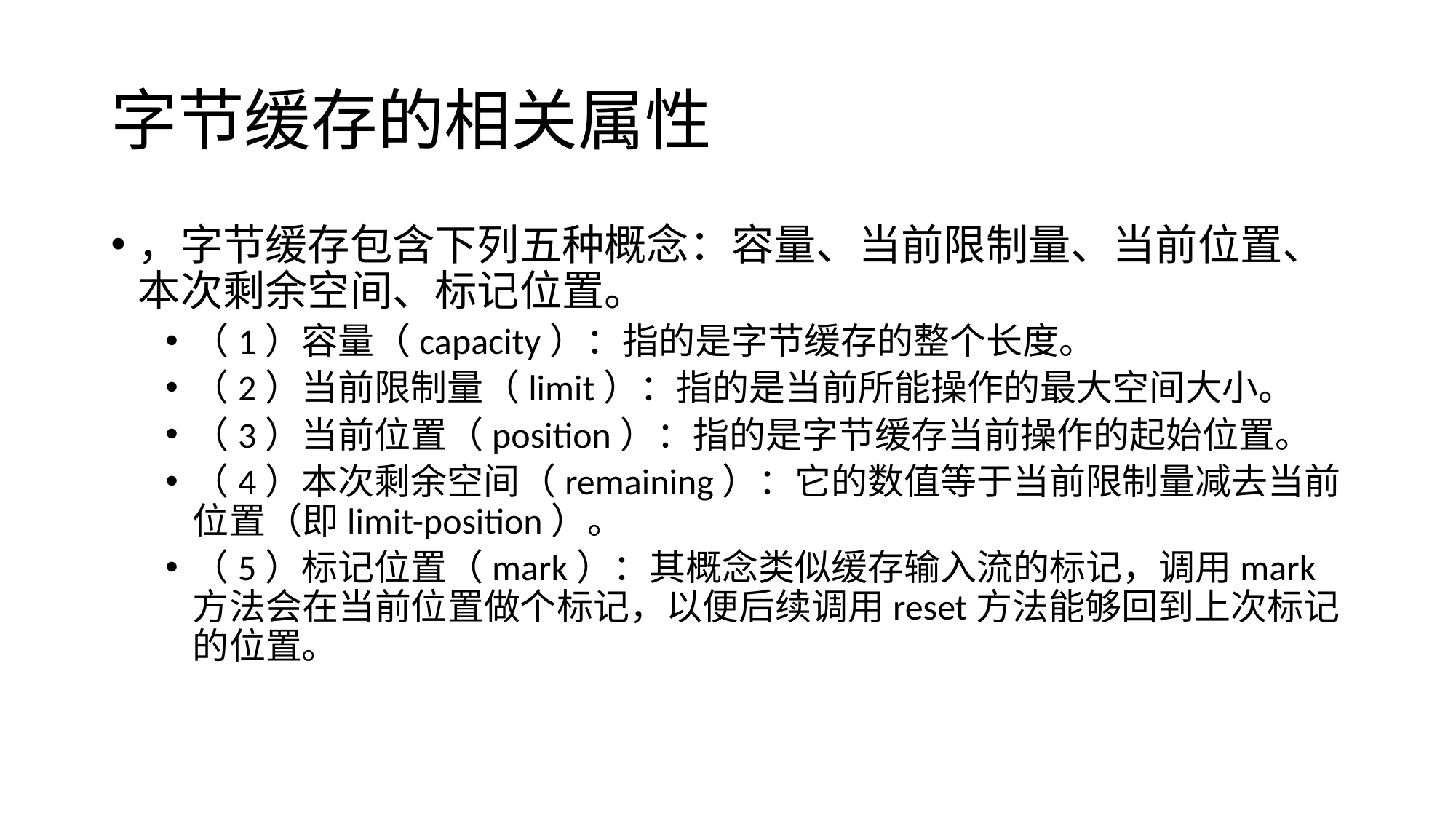

# 字节缓存的相关属性
，字节缓存包含下列五种概念：容量、当前限制量、当前位置、本次剩余空间、标记位置。
（1）容量（capacity）：指的是字节缓存的整个长度。
（2）当前限制量（limit）：指的是当前所能操作的最大空间大小。
（3）当前位置（position）：指的是字节缓存当前操作的起始位置。
（4）本次剩余空间（remaining）：它的数值等于当前限制量减去当前位置（即limit-position）。
（5）标记位置（mark）：其概念类似缓存输入流的标记，调用mark方法会在当前位置做个标记，以便后续调用reset方法能够回到上次标记的位置。